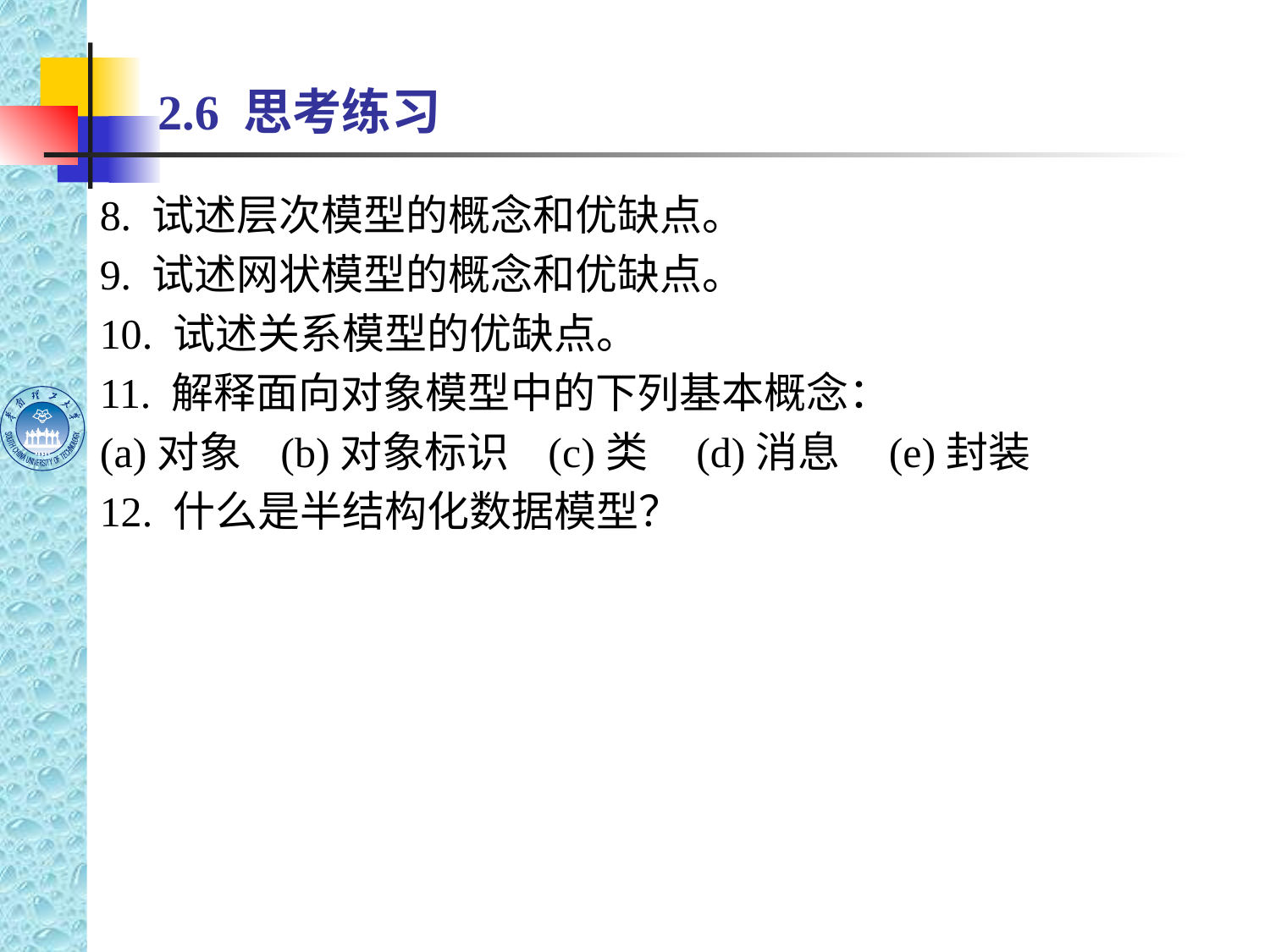

# 2.6 思考练习
8. 试述层次模型的概念和优缺点。
9. 试述网状模型的概念和优缺点。
10. 试述关系模型的优缺点。
11. 解释面向对象模型中的下列基本概念：
(a)对象   (b)对象标识   (c)类    (d)消息    (e)封装
12. 什么是半结构化数据模型？